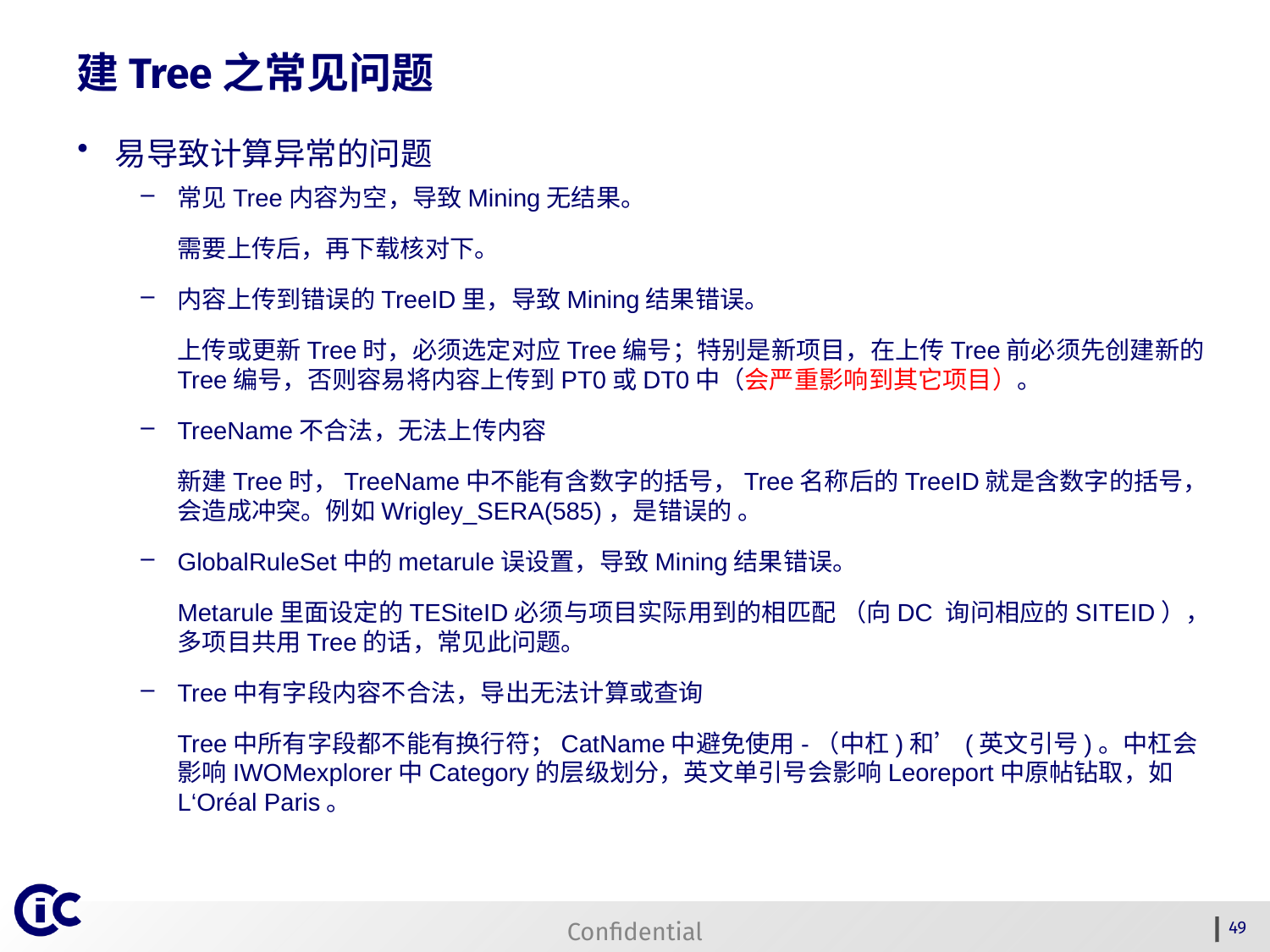

# 建Tree之常见问题
易导致计算异常的问题
常见Tree内容为空，导致Mining无结果。
	需要上传后，再下载核对下。
内容上传到错误的TreeID里，导致Mining结果错误。
	上传或更新Tree时，必须选定对应Tree编号；特别是新项目，在上传Tree前必须先创建新的Tree编号，否则容易将内容上传到PT0或DT0中（会严重影响到其它项目）。
TreeName不合法，无法上传内容
	新建Tree时，TreeName中不能有含数字的括号，Tree名称后的TreeID就是含数字的括号，会造成冲突。例如Wrigley_SERA(585)，是错误的 。
GlobalRuleSet中的metarule误设置，导致Mining结果错误。
	Metarule里面设定的TESiteID必须与项目实际用到的相匹配 （向DC 询问相应的SITEID），多项目共用Tree的话，常见此问题。
Tree中有字段内容不合法，导出无法计算或查询
	Tree中所有字段都不能有换行符；CatName中避免使用-（中杠)和’(英文引号)。中杠会影响IWOMexplorer中Category的层级划分，英文单引号会影响Leoreport中原帖钻取，如L‘Oréal Paris。